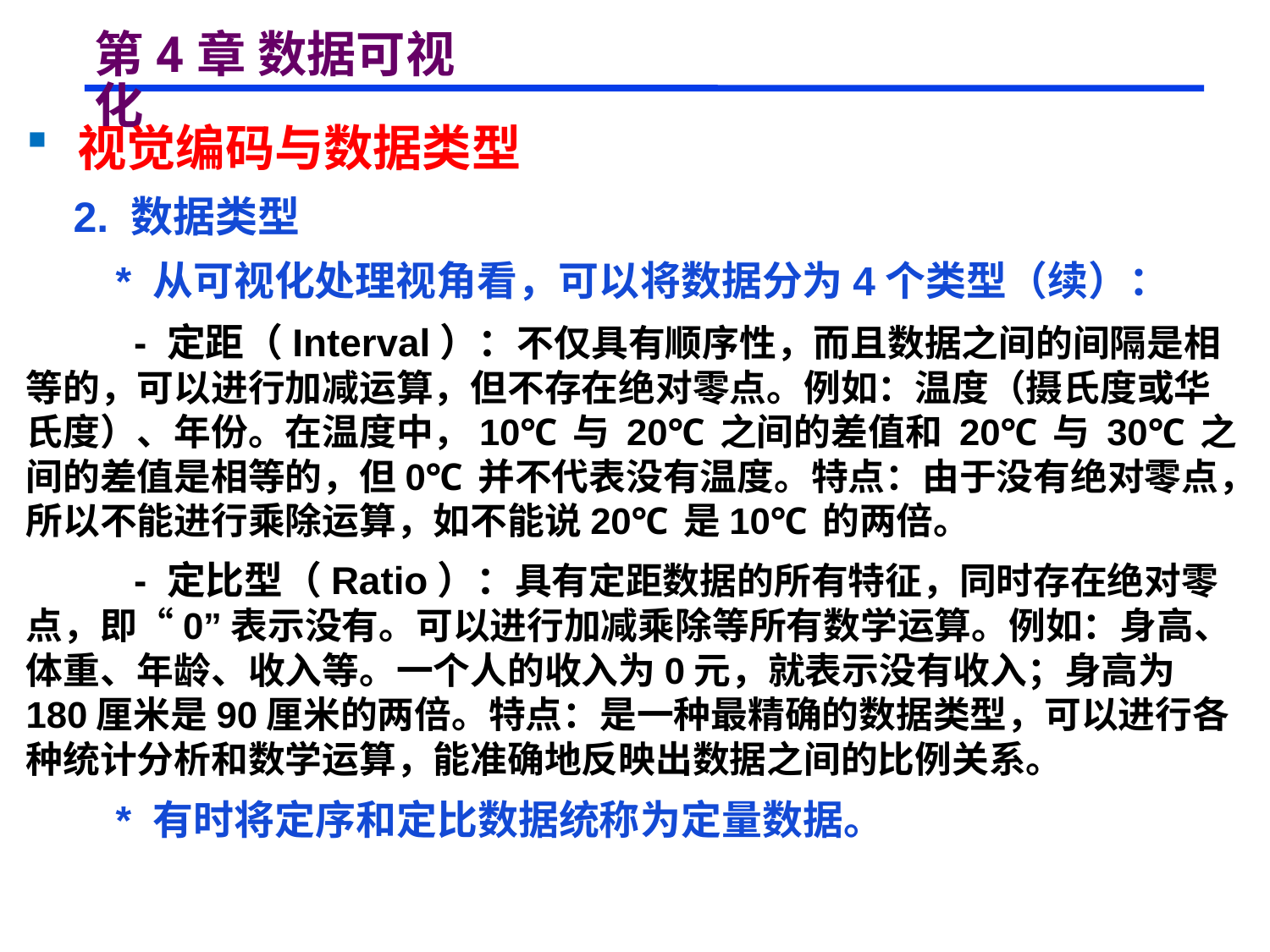

# 第4章 数据可视化
 视觉编码与数据类型
    2. 数据类型
        * 从可视化处理视角看，可以将数据分为4个类型（续）：
          - 定距（Interval）：不仅具有顺序性，而且数据之间的间隔是相等的，可以进行加减运算，但不存在绝对零点。例如：温度（摄氏度或华氏度）、年份。在温度中，10℃与 20℃之间的差值和 20℃与 30℃之间的差值是相等的，但0℃并不代表没有温度。特点：由于没有绝对零点，所以不能进行乘除运算，如不能说20℃是10℃的两倍。
          - 定比型（Ratio）：具有定距数据的所有特征，同时存在绝对零点，即“0”表示没有。可以进行加减乘除等所有数学运算。例如：身高、体重、年龄、收入等。一个人的收入为0元，就表示没有收入；身高为180厘米是90厘米的两倍。特点：是一种最精确的数据类型，可以进行各种统计分析和数学运算，能准确地反映出数据之间的比例关系。
        * 有时将定序和定比数据统称为定量数据。